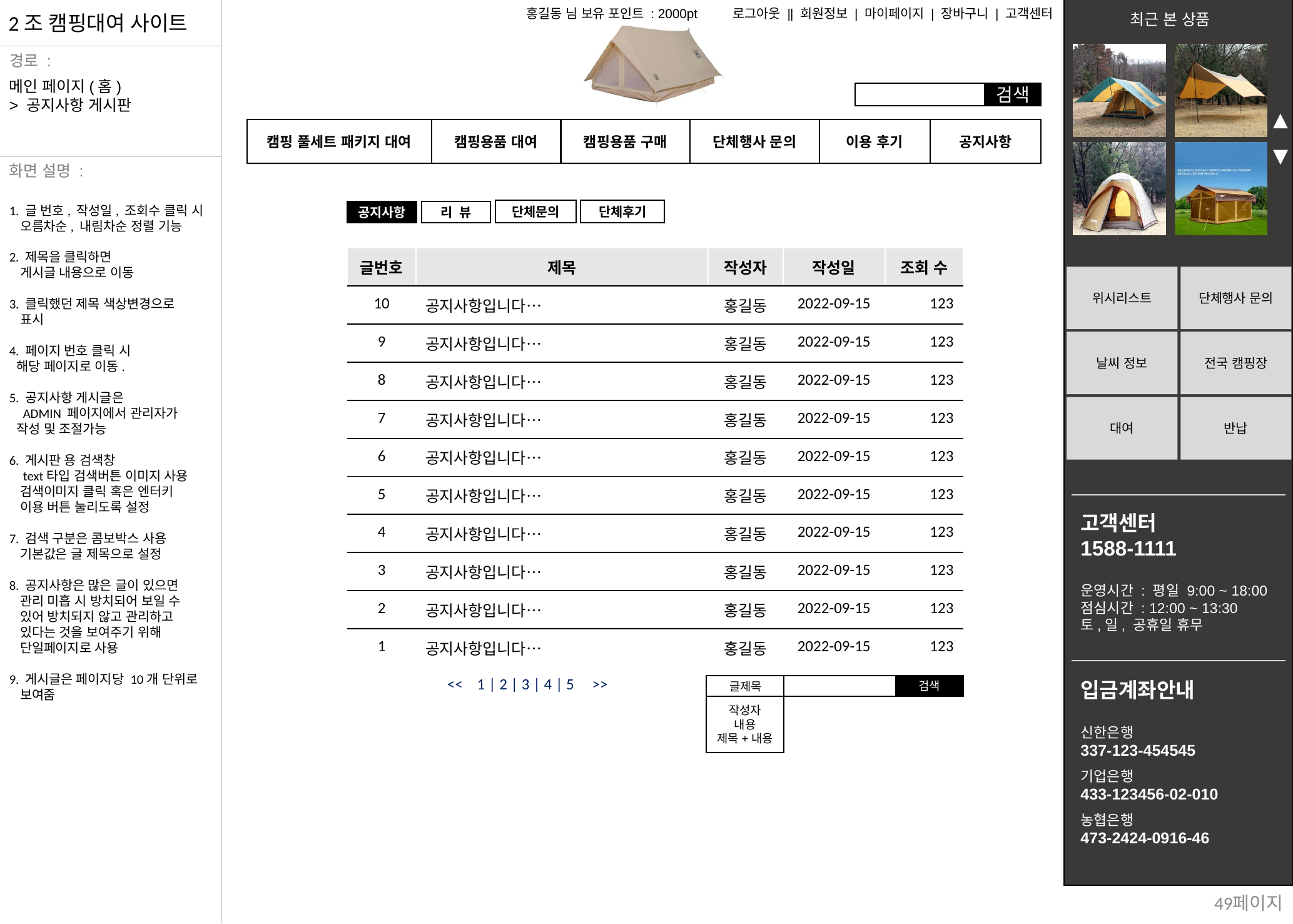

메인 페이지(홈)
> 공지사항 게시판
1. 글 번호, 작성일, 조회수 클릭 시
   오름차순, 내림차순 정렬 기능

2. 제목을 클릭하면
   게시글 내용으로 이동
3. 클릭했던 제목 색상변경으로
   표시

4. 페이지 번호 클릭 시
  해당 페이지로 이동.

5. 공지사항 게시글은
   ADMIN 페이지에서 관리자가
  작성 및 조절가능

6. 게시판 용 검색창
   text타입 검색버튼 이미지 사용
   검색이미지 클릭 혹은 엔터키
   이용 버튼 눌리도록 설정

7. 검색 구분은 콤보박스 사용
   기본값은 글 제목으로 설정

8. 공지사항은 많은 글이 있으면
   관리 미흡 시 방치되어 보일 수
   있어 방치되지 않고 관리하고
   있다는 것을 보여주기 위해
   단일페이지로 사용

9. 게시글은 페이지당 10개 단위로
   보여줌
단체문의
단체후기
공지사항
리  뷰
| 글번호 | 제목 | 작성자 | 작성일 | 조회 수 |
| --- | --- | --- | --- | --- |
| 10 | 공지사항입니다… | 홍길동 | 2022-09-15 | 123 |
| 9 | 공지사항입니다… | 홍길동 | 2022-09-15 | 123 |
| 8 | 공지사항입니다… | 홍길동 | 2022-09-15 | 123 |
| 7 | 공지사항입니다… | 홍길동 | 2022-09-15 | 123 |
| 6 | 공지사항입니다… | 홍길동 | 2022-09-15 | 123 |
| 5 | 공지사항입니다… | 홍길동 | 2022-09-15 | 123 |
| 4 | 공지사항입니다… | 홍길동 | 2022-09-15 | 123 |
| 3 | 공지사항입니다… | 홍길동 | 2022-09-15 | 123 |
| 2 | 공지사항입니다… | 홍길동 | 2022-09-15 | 123 |
| 1 | 공지사항입니다… | 홍길동 | 2022-09-15 | 123 |
| << 1 | 2 | 3 | 4 | 5 >> |  | 글제목 |  |  |
검색

작성자
내용
제목+내용